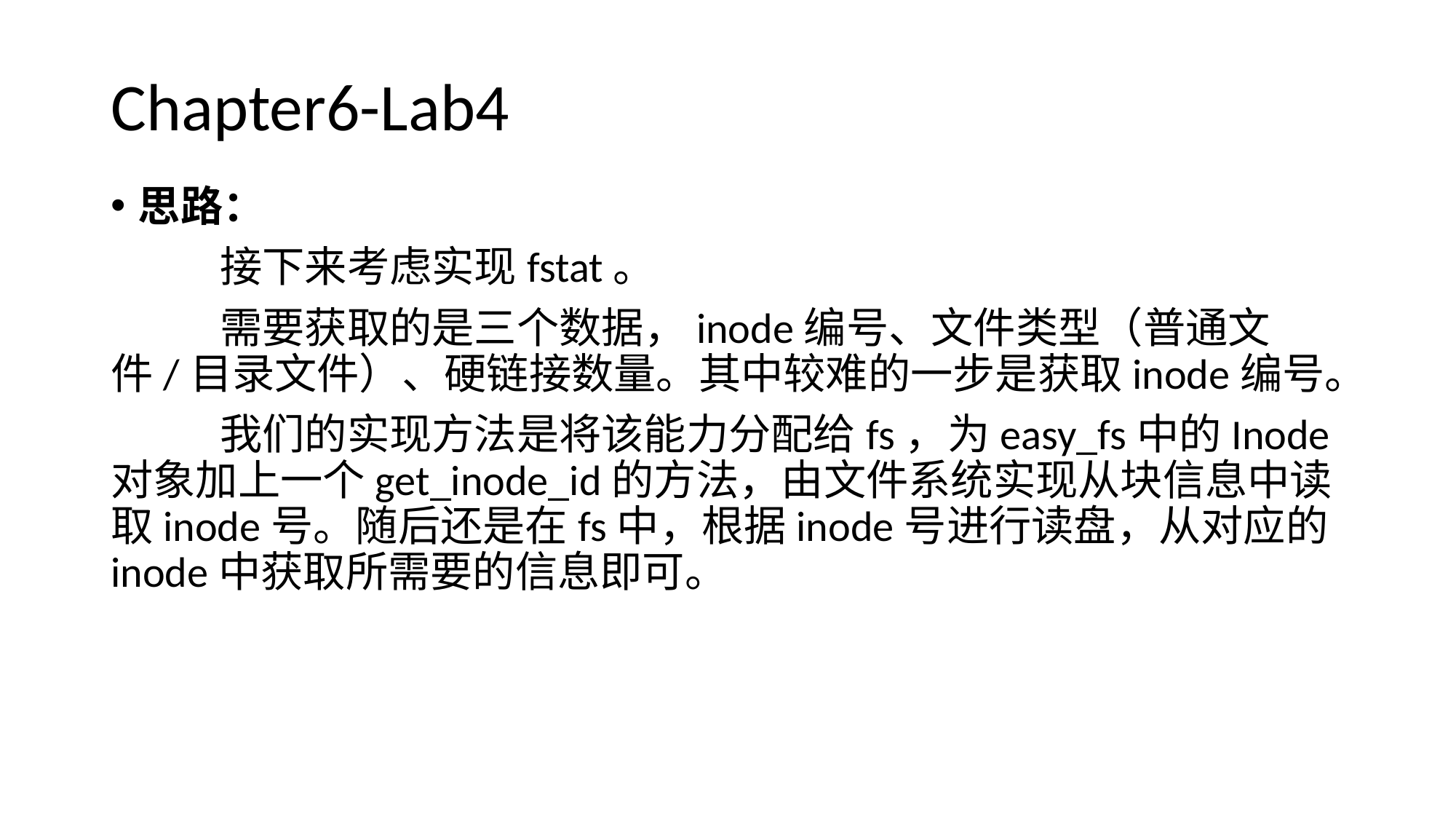

# Chapter6-Lab4
思路：
	接下来考虑实现fstat。
	需要获取的是三个数据，inode编号、文件类型（普通文件/目录文件）、硬链接数量。其中较难的一步是获取inode编号。
	我们的实现方法是将该能力分配给fs，为easy_fs中的Inode对象加上一个get_inode_id的方法，由文件系统实现从块信息中读取inode号。随后还是在fs中，根据inode号进行读盘，从对应的inode中获取所需要的信息即可。